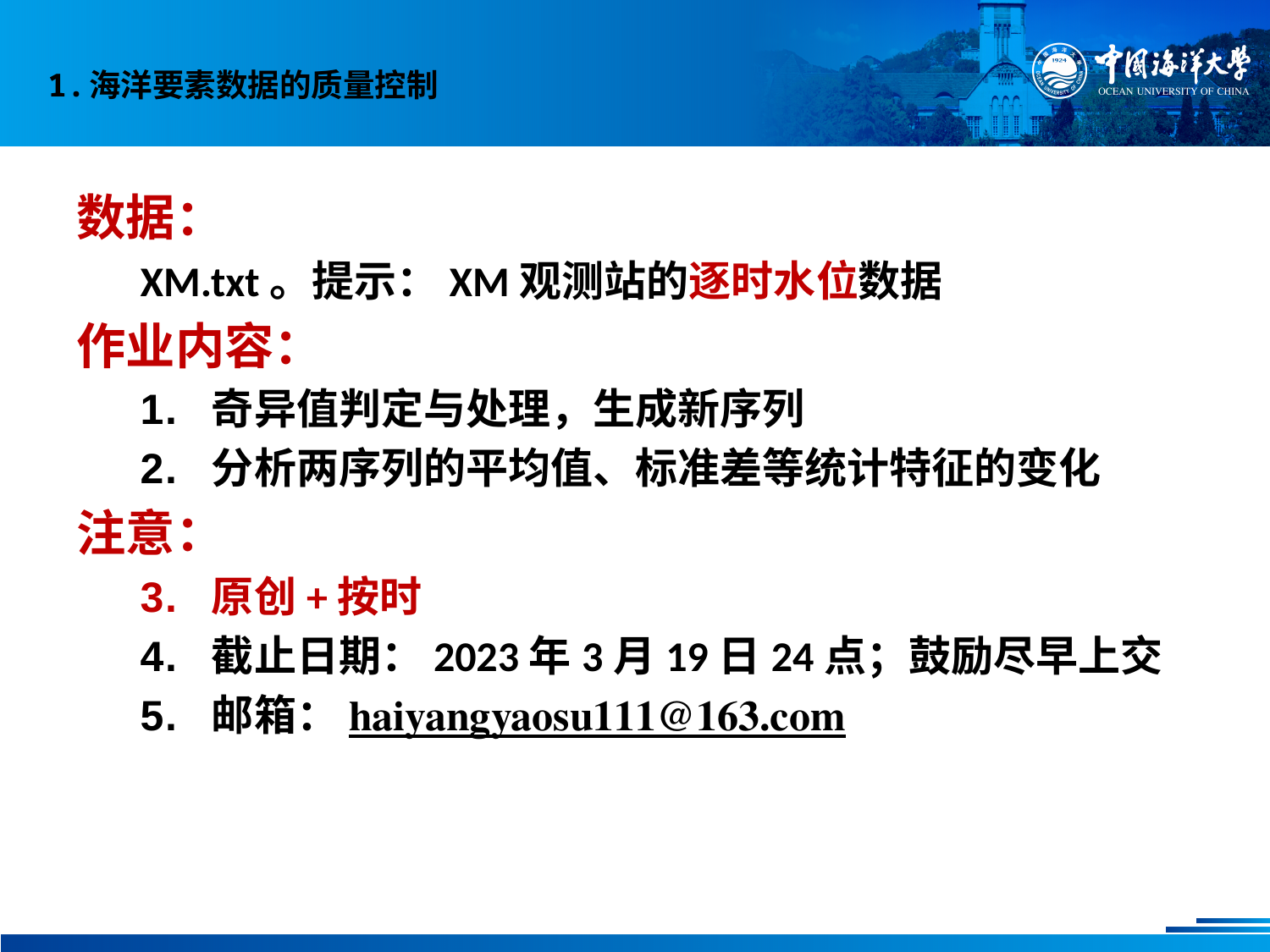

# 1.海洋要素数据的质量控制
数据：
XM.txt。提示：XM观测站的逐时水位数据
作业内容：
奇异值判定与处理，生成新序列
分析两序列的平均值、标准差等统计特征的变化
注意：
原创+按时
截止日期：2023年3月19日24点；鼓励尽早上交
邮箱：haiyangyaosu111@163.com